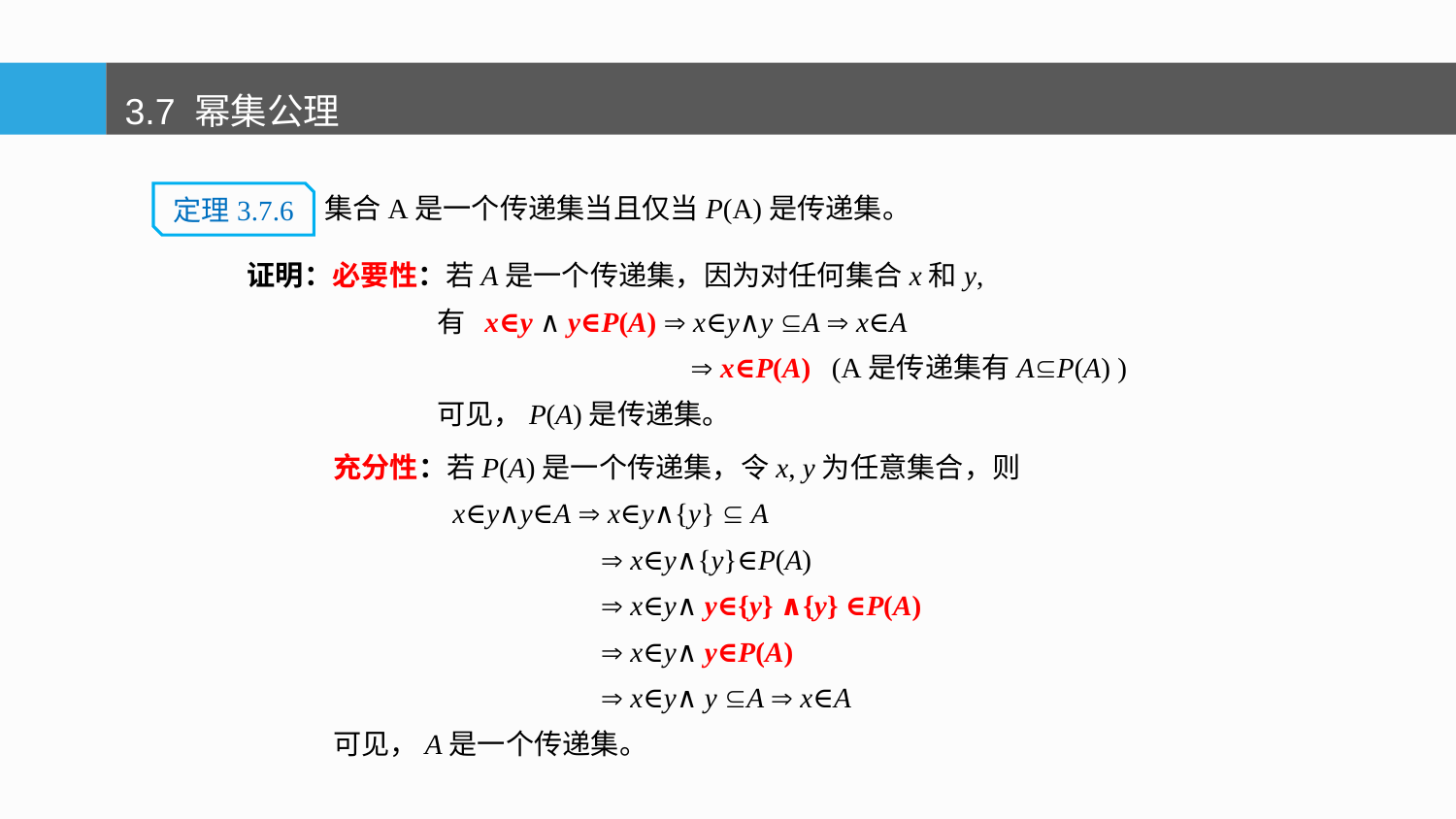

3.7 幂集公理

定理3.7.6
集合A是一个传递集当且仅当P(A)是传递集。

证明：必要性：若A是一个传递集，因为对任何集合x和y,
                             有  x∈y ∧ y∈P(A) ⇒ x∈y∧y ⊆A ⇒ x∈A
                                                               ⇒ x∈P(A)   (A是传递集有A⊆P(A) )
                             可见，P(A)是传递集。
充分性：若P(A)是一个传递集，令x, y为任意集合，则
                 x∈y∧y∈A ⇒ x∈y∧{y} ⊆ A
                                      ⇒ x∈y∧{y}∈P(A)
                                      ⇒ x∈y∧ y∈{y} ∧{y} ∈P(A)
                                      ⇒ x∈y∧ y∈P(A)
                                      ⇒ x∈y∧ y ⊆A ⇒ x∈A
可见，A是一个传递集。